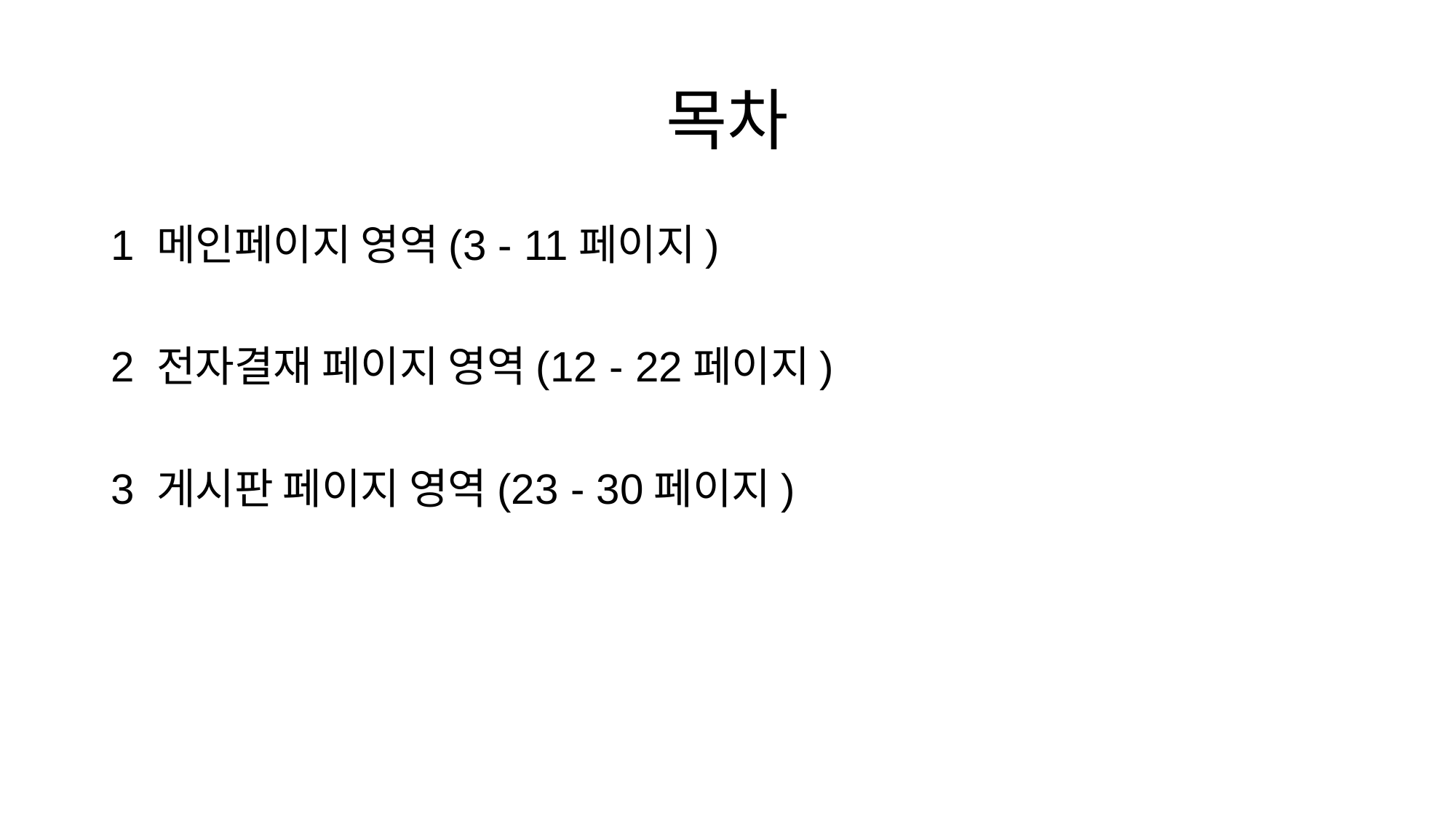

# 목차
1 메인페이지 영역(3 - 11페이지)

2 전자결재 페이지 영역(12 - 22페이지)

3 게시판 페이지 영역(23 - 30페이지)